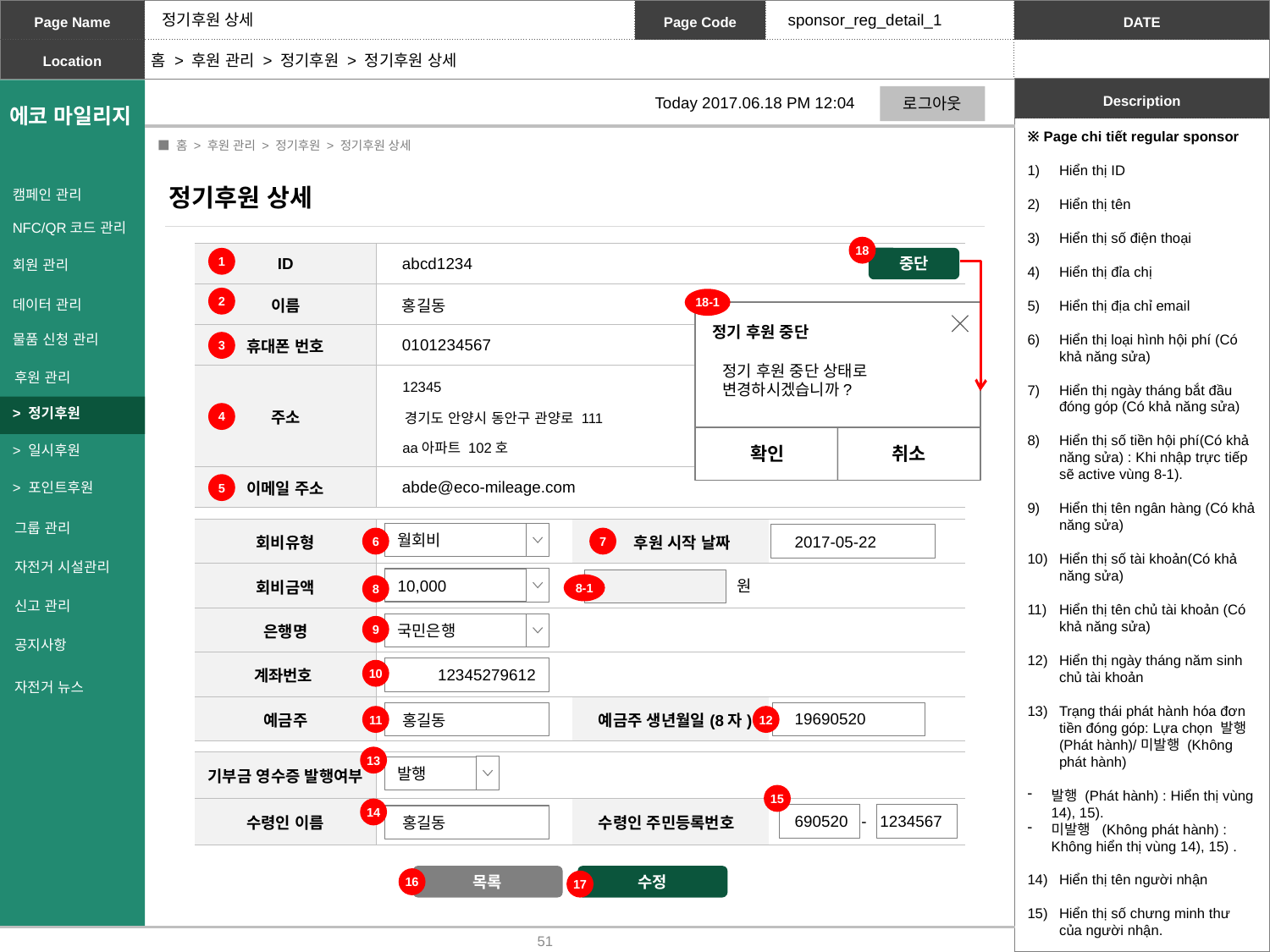

정기후원 상세
sponsor_reg_detail_1
홈 > 후원 관리 > 정기후원 > 정기후원 상세
로그아웃
Today 2017.06.18 PM 12:04
※ Page chi tiết regular sponsor

Hiển thị ID

Hiển thị tên

Hiển thị số điện thoại

Hiển thị đỉa chị

Hiển thị địa chỉ email

Hiển thị loại hình hội phí (Có khả năng sửa)

Hiển thị ngày tháng bắt đầu đóng góp (Có khả năng sửa)

Hiển thị số tiền hội phí(Có khả năng sửa) : Khi nhập trực tiếp sẽ active vùng 8-1).

Hiển thị tên ngân hàng (Có khả năng sửa)

Hiển thị số tài khoản(Có khả năng sửa)

Hiển thị tên chủ tài khoản (Có khả năng sửa)

Hiển thị ngày tháng năm sinh chủ tài khoản

Trạng thái phát hành hóa đơn tiền đóng góp: Lựa chọn 발행 (Phát hành)/미발행 (Không phát hành)

발행 (Phát hành) : Hiển thị vùng 14), 15).
미발행  (Không phát hành) : Không hiển thị vùng 14), 15) .

Hiển thị tên người nhận

Hiển thị số chưng minh thư của người nhận.

List :  Khi click button di chuyển đến page [sponsor_reg_list] .

Edit : Khi click button sẽ được sửa và di chuyển đến page [sponsor_reg_list] .

Xóa : Khi click button hiển thị pop-up 18-1).
Khi click button 확인(Confirm) ở 18-1) sẽ xóa data, khi click button 취소 (Hủy) sẽ đóng pop-up.
   ■ 홈 > 후원 관리 > 정기후원 > 정기후원 상세
정기후원 상세
캠페인 관리
NFC/QR코드 관리
회원 관리
데이터 관리
물품 신청 관리
후원 관리
> 정기후원

> 일시후원
> 포인트후원
그룹 관리
자전거 시설관리
신고 관리
공지사항
자전거 뉴스
18
| ID | abcd1234 |
| --- | --- |
| 이름 | 홍길동 |
| 휴대폰 번호 | 0101234567 |
| 주소 |  |
| 이메일 주소 | abde@eco-mileage.com |
1
중단
2
18-1

정기 후원 중단
3
정기 후원 중단 상태로 변경하시겠습니까?
12345
4
경기도 안양시 동안구 관양로 111
aa아파트 102호
확인
취소
5
| 회비유형 |  | 후원 시작 날짜 | 2017-05-22 |
| --- | --- | --- | --- |
| 회비금액 |  |  |  |
| 은행명 |  |  |  |
| 계좌번호 | 12345279612 |  |  |
| 예금주 | 홍길동 | 예금주 생년월일(8자) | 19690520 |
월회비

6
7
10,000

원
8-1
8
국민은행

9

10

11
12
13
| 기부금 영수증 발행여부 |  |  |  |
| --- | --- | --- | --- |
| 수령인 이름 | 홍길동 | 수령인 주민등록번호 | 690520 - 1234567 |
발행

15
14

목록
수정
16
17
51